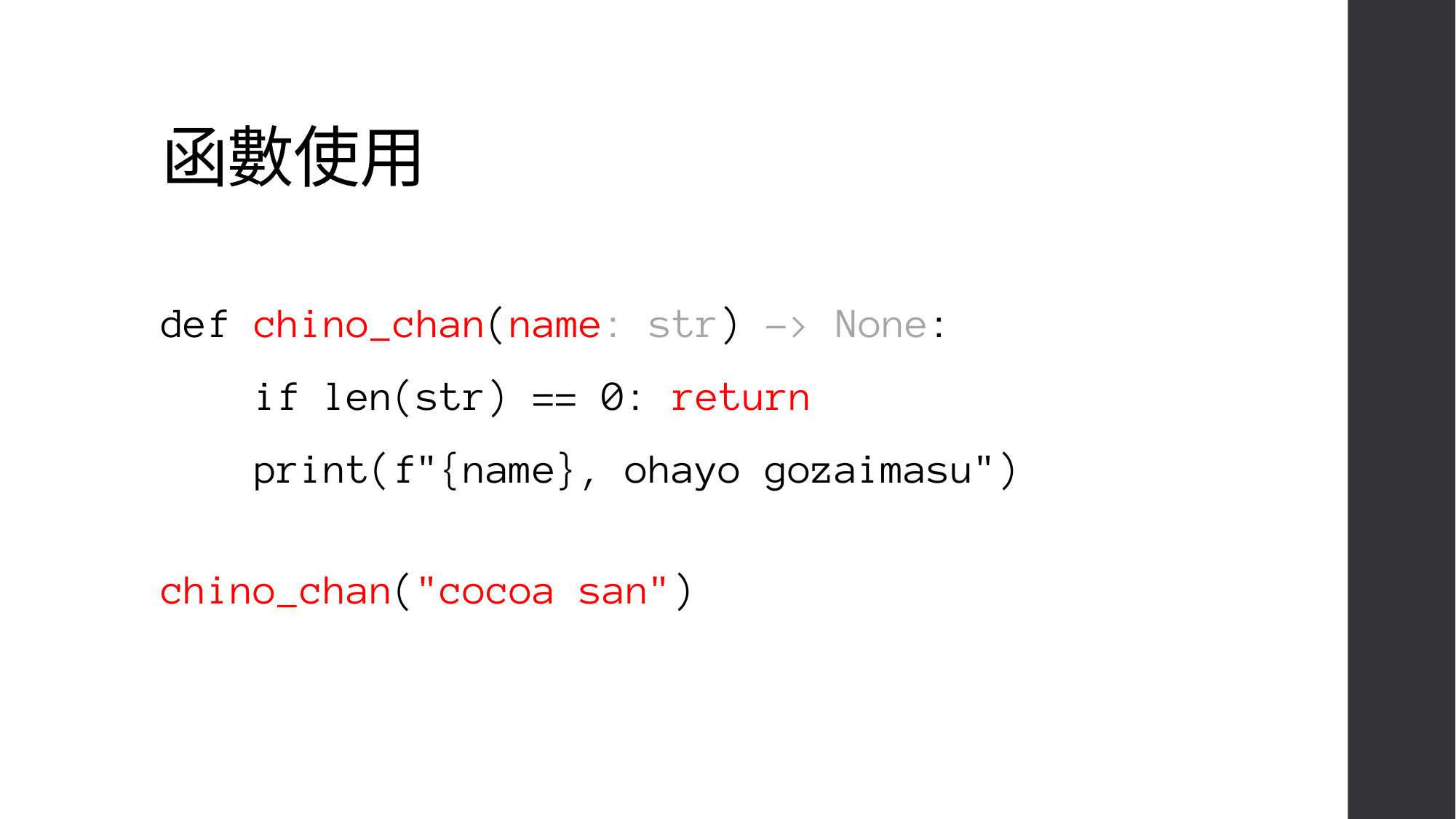

# 函數使用

def chino_chan(name: str) -> None:
    if len(str) == 0: return
    print(f"{name}, ohayo gozaimasu")
chino_chan("cocoa san")